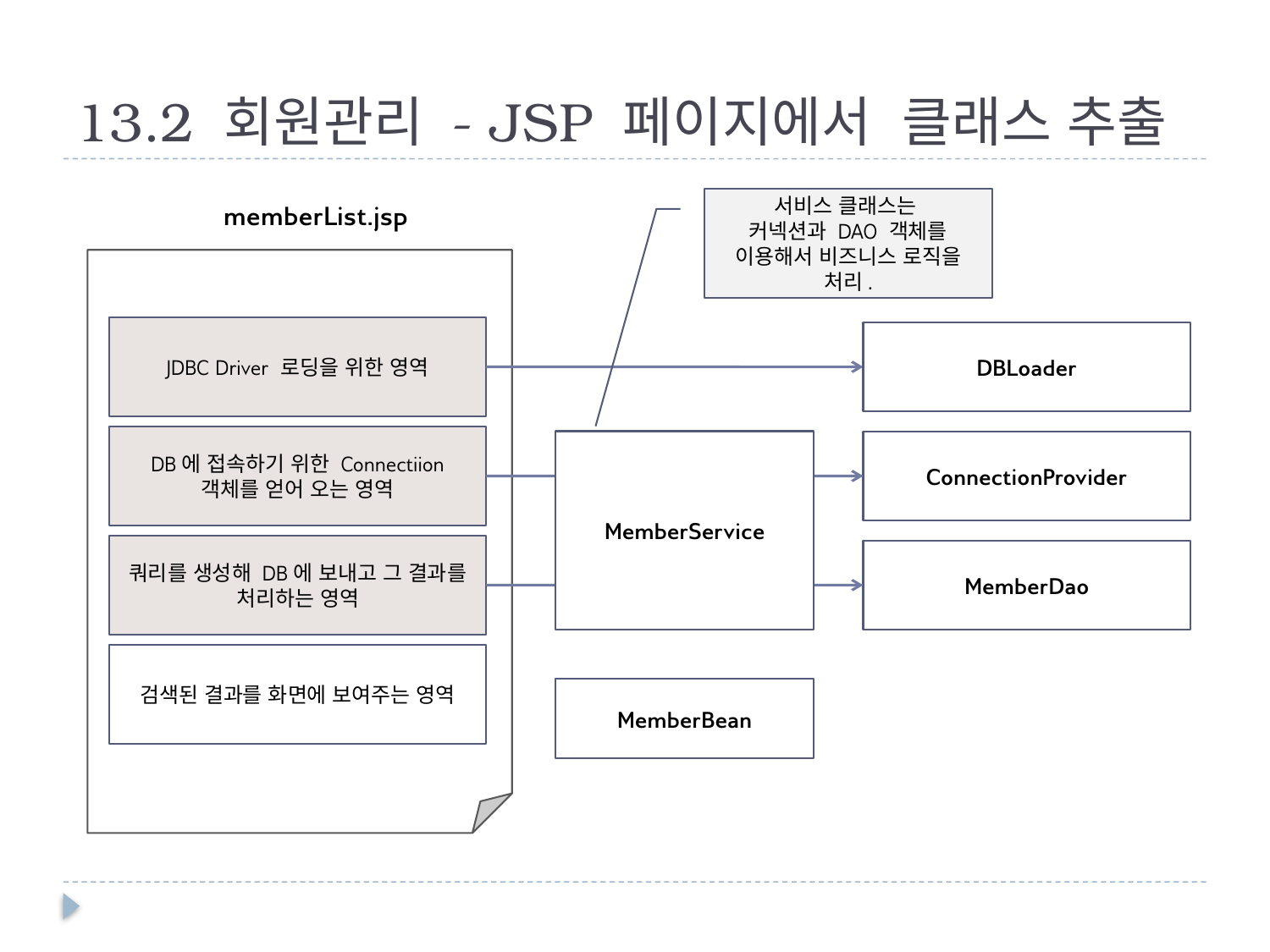

# 13.2 회원관리 - JSP 페이지에서  클래스 추출
서비스 클래스는
커넥션과 DAO 객체를 이용해서 비즈니스 로직을 처리.
memberList.jsp

JDBC Driver 로딩을 위한 영역
DBLoader
DB에 접속하기 위한 Connectiion 객체를 얻어 오는 영역
MemberService
ConnectionProvider
쿼리를 생성해 DB에 보내고 그 결과를 처리하는 영역
MemberDao
검색된 결과를 화면에 보여주는 영역
MemberBean